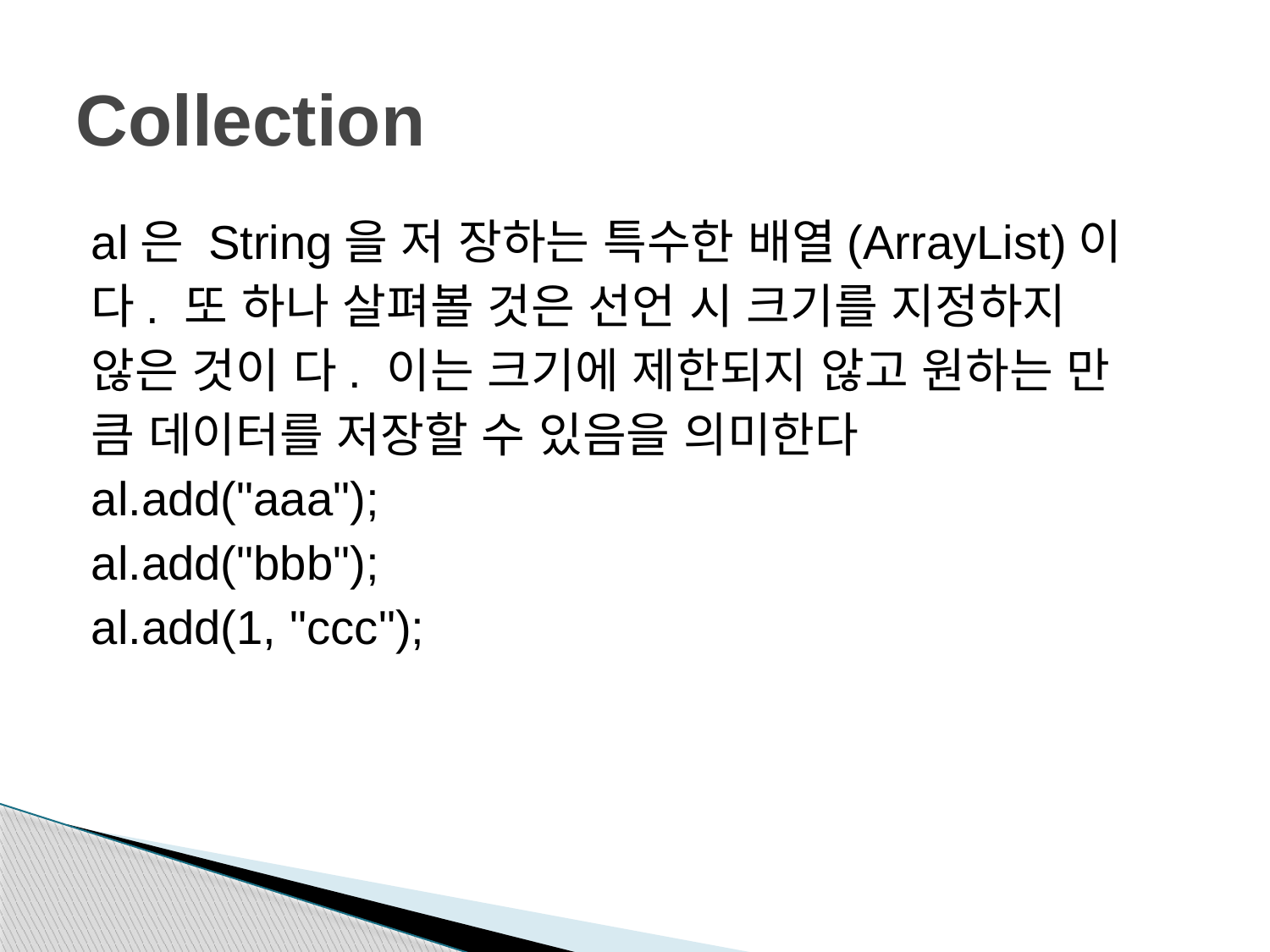

# Collection
al은 String을 저 장하는 특수한 배열(ArrayList)이
다. 또 하나 살펴볼 것은 선언 시 크기를 지정하지
않은 것이 다. 이는 크기에 제한되지 않고 원하는 만
큼 데이터를 저장할 수 있음을 의미한다
al.add("aaa");
al.add("bbb");
al.add(1, "ccc");